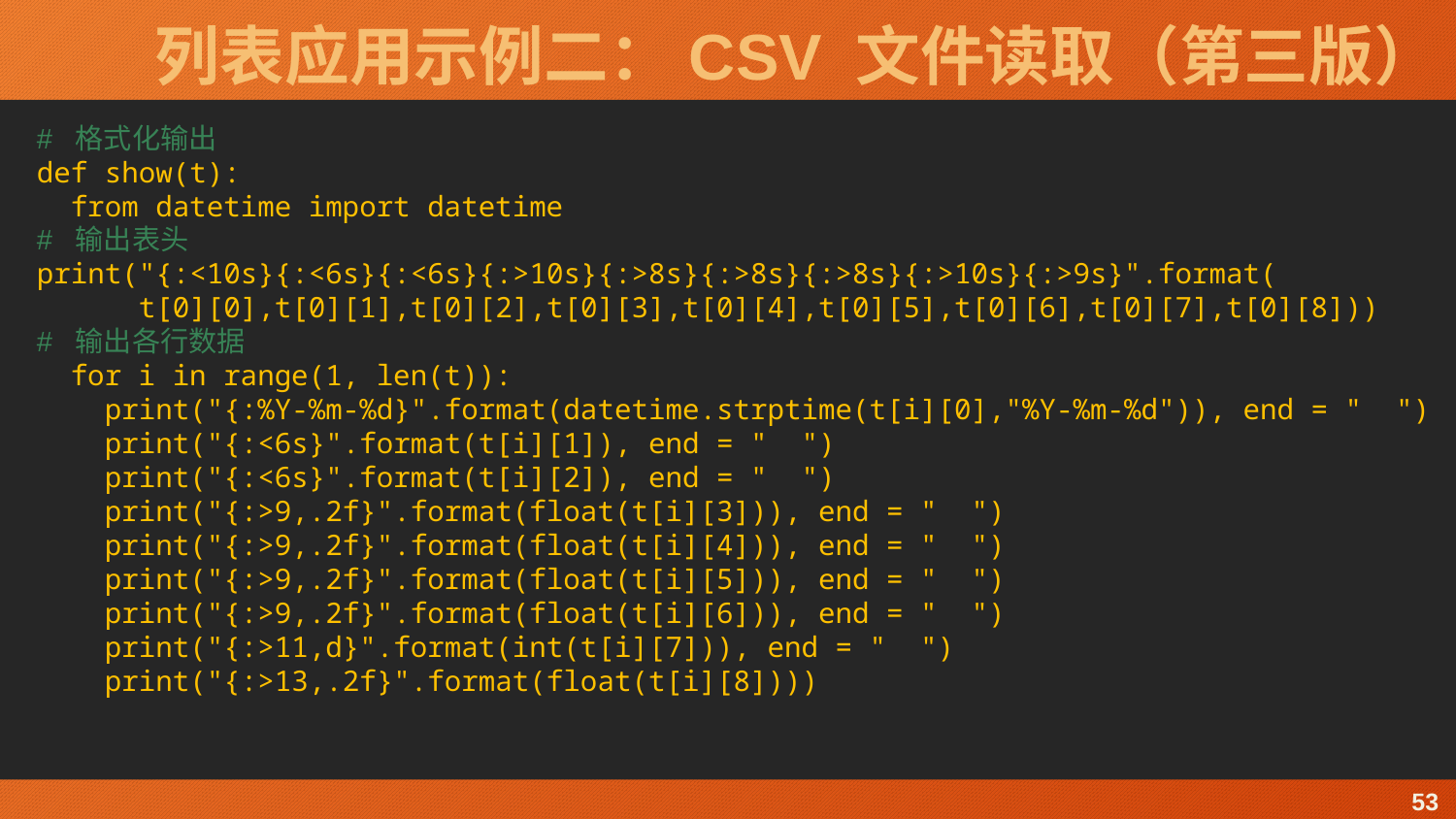

# 列表应用示例二：CSV 文件读取（第三版）
#  格式化输出
def show(t):
  from datetime import datetime
#  输出表头
print("{:<10s}{:<6s}{:<6s}{:>10s}{:>8s}{:>8s}{:>8s}{:>10s}{:>9s}".format(
      t[0][0],t[0][1],t[0][2],t[0][3],t[0][4],t[0][5],t[0][6],t[0][7],t[0][8]))
#  输出各行数据
  for i in range(1, len(t)):
    print("{:%Y-%m-%d}".format(datetime.strptime(t[i][0],"%Y-%m-%d")), end = "  ")
    print("{:<6s}".format(t[i][1]), end = "  ")
    print("{:<6s}".format(t[i][2]), end = "  ")
    print("{:>9,.2f}".format(float(t[i][3])), end = "  ")
    print("{:>9,.2f}".format(float(t[i][4])), end = "  ")
    print("{:>9,.2f}".format(float(t[i][5])), end = "  ")
    print("{:>9,.2f}".format(float(t[i][6])), end = "  ")
    print("{:>11,d}".format(int(t[i][7])), end = "  ")
    print("{:>13,.2f}".format(float(t[i][8])))
53